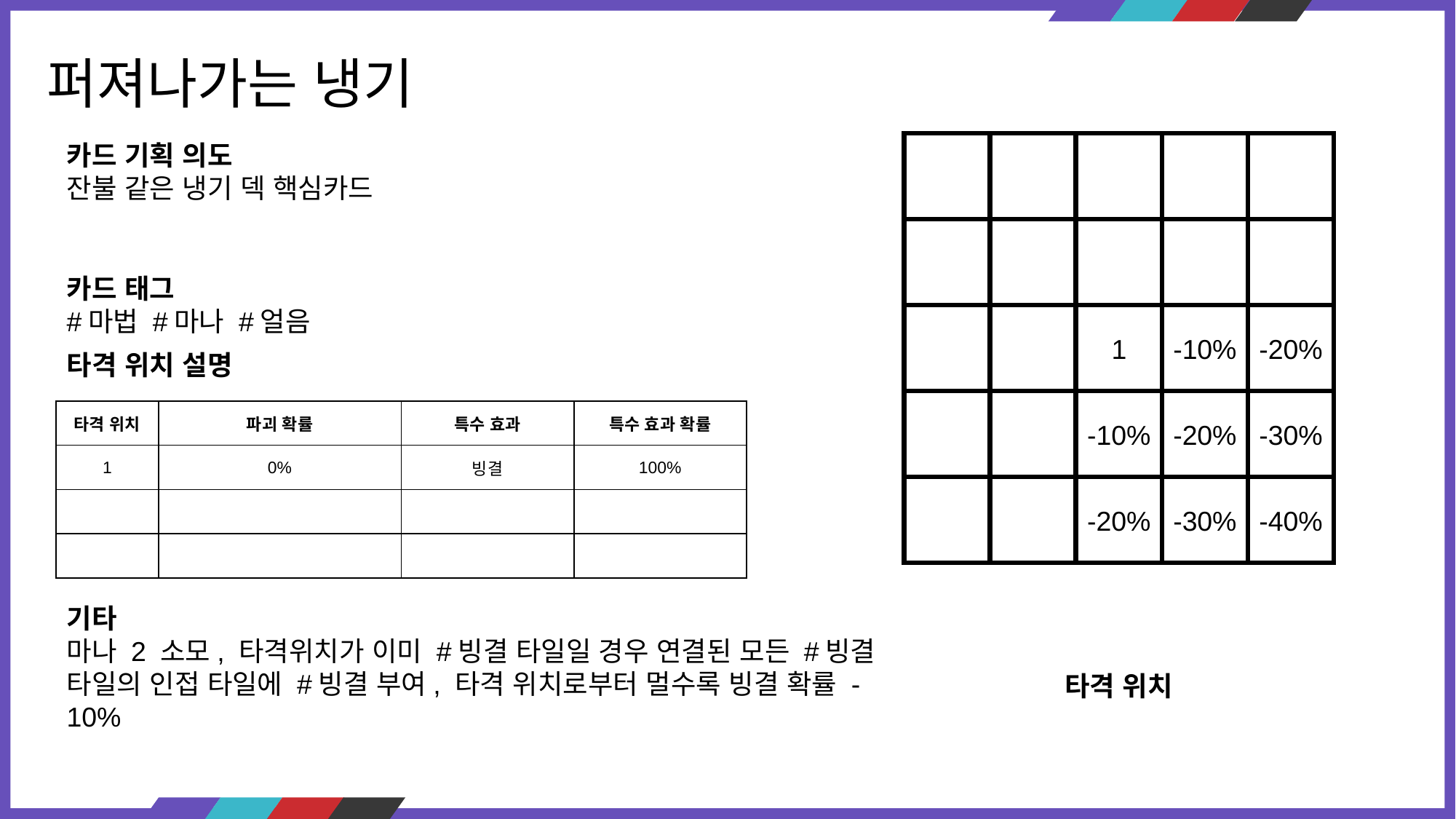

퍼져나가는 냉기
카드 기획 의도
잔불 같은 냉기 덱 핵심카드

카드 태그
#마법 #마나 #얼음

1
-10%
-20%
타격 위치 설명

-10%
-20%
-30%
| 타격 위치 | 파괴 확률 | 특수 효과 | 특수 효과 확률 |
| --- | --- | --- | --- |
| 1 | 0% | 빙결 | 100% |
|  |  |  |  |
|  |  |  |  |

-20%
-30%
-40%
기타
마나 2 소모, 타격위치가 이미 #빙결 타일일 경우 연결된 모든 #빙결 타일의 인접 타일에 #빙결 부여, 타격 위치로부터 멀수록 빙결 확률 -10%
타격 위치